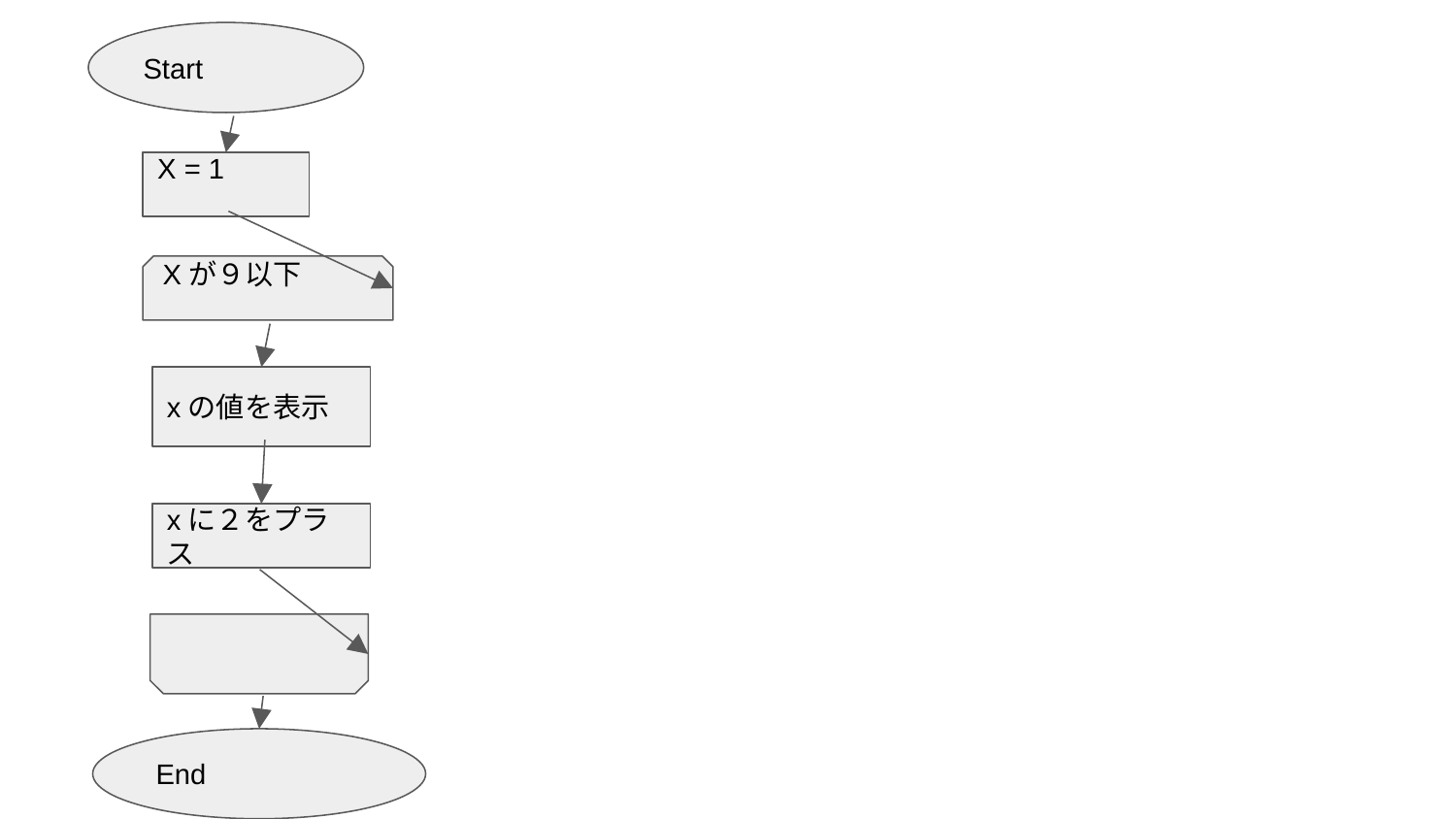

Start
X = 1

Xが９以下

xの値を表示
xに２をプラス

End